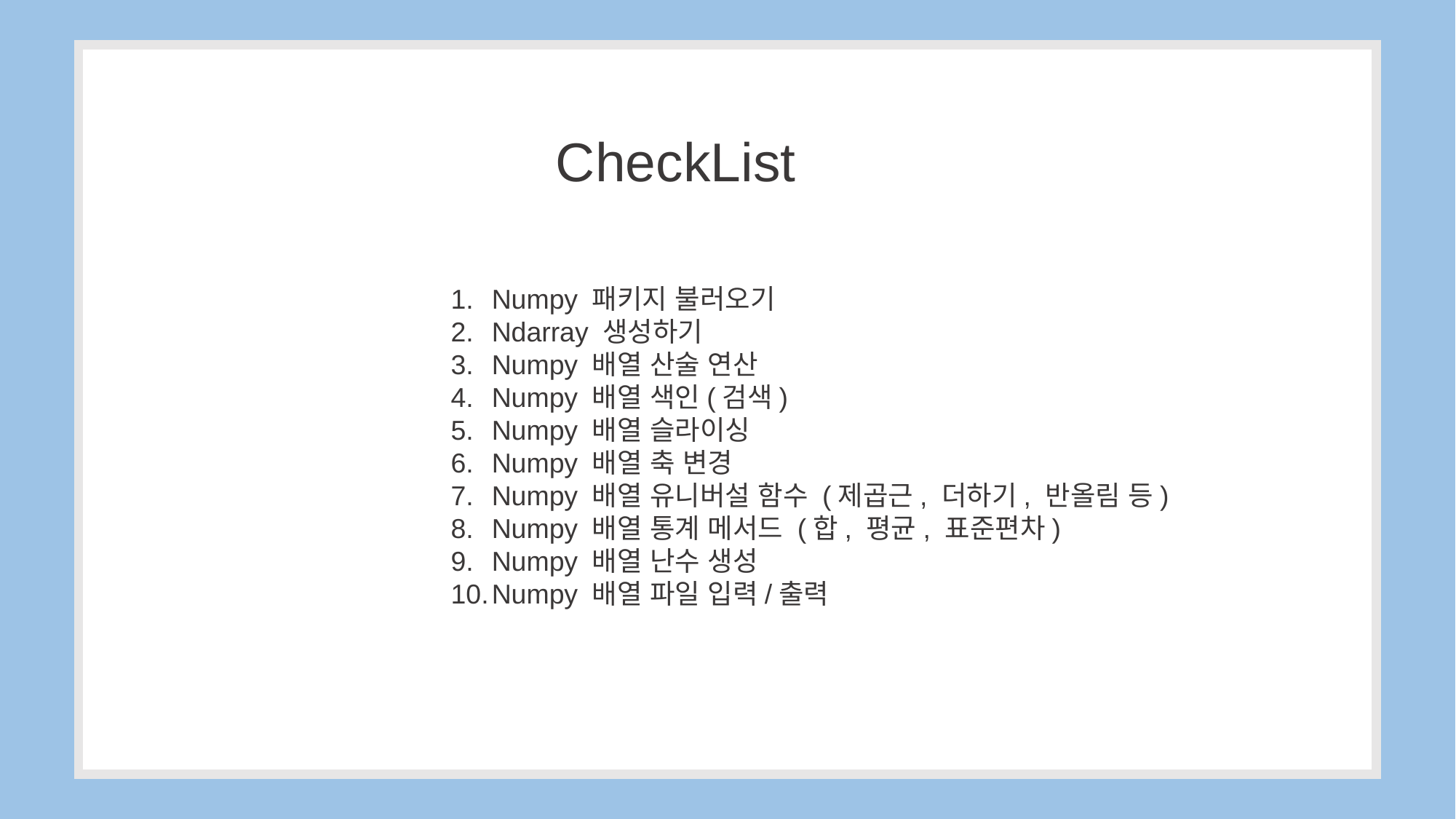

CheckList
Numpy 패키지 불러오기
Ndarray 생성하기
Numpy 배열 산술 연산
Numpy 배열 색인(검색)
Numpy 배열 슬라이싱
Numpy 배열 축 변경
Numpy 배열 유니버설 함수 (제곱근, 더하기, 반올림 등)
Numpy 배열 통계 메서드 (합, 평균, 표준편차)
Numpy 배열 난수 생성
Numpy 배열 파일 입력/출력